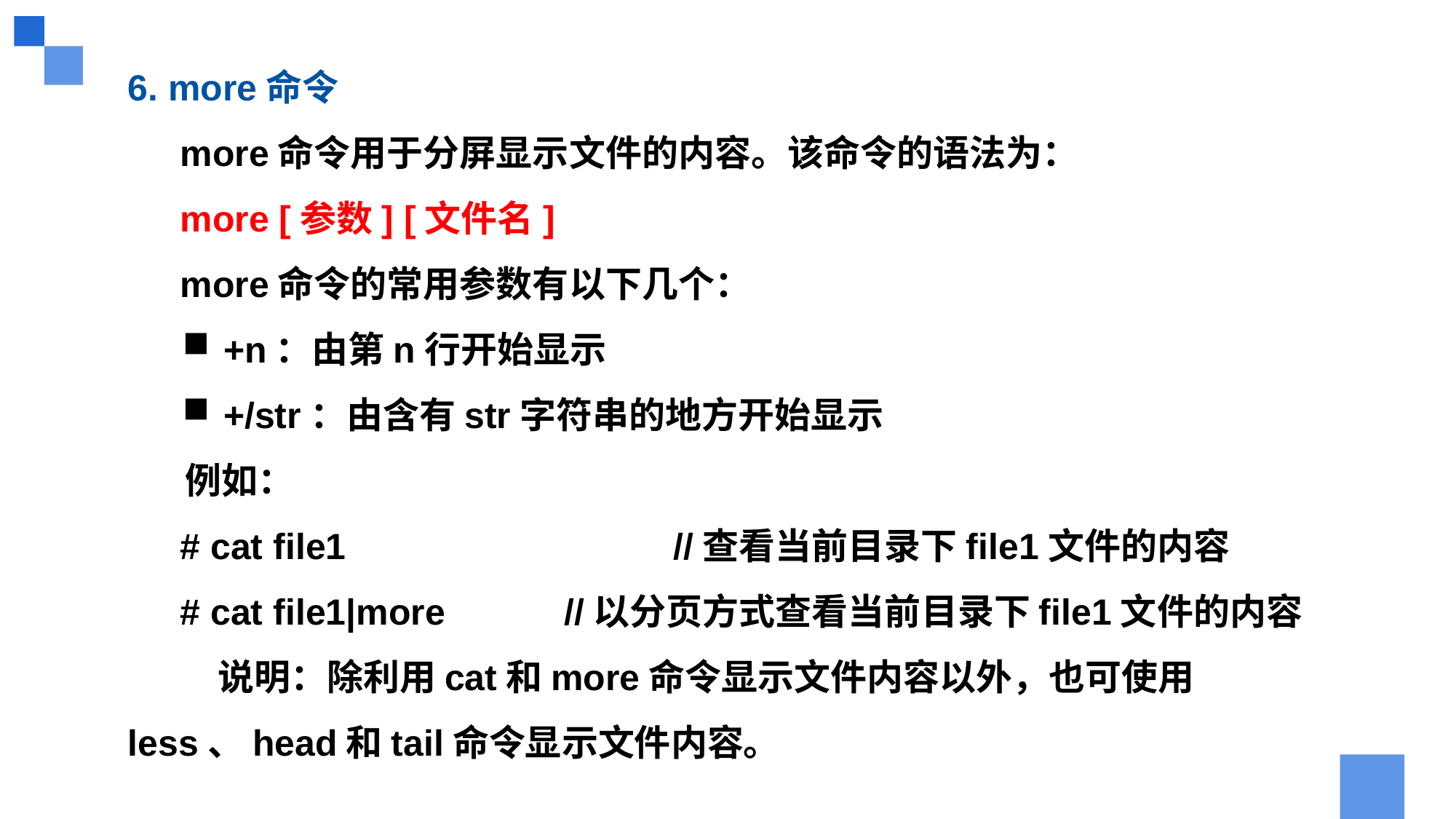

6. more命令
  more命令用于分屏显示文件的内容。该命令的语法为：
  more [参数] [文件名]
  more命令的常用参数有以下几个：
+n：由第n行开始显示
+/str：由含有str字符串的地方开始显示
  例如：
  # cat file1			//查看当前目录下file1文件的内容
  # cat file1|more		//以分页方式查看当前目录下file1文件的内容
      说明：除利用cat和more命令显示文件内容以外，也可使用less、head和tail命令显示文件内容。
15